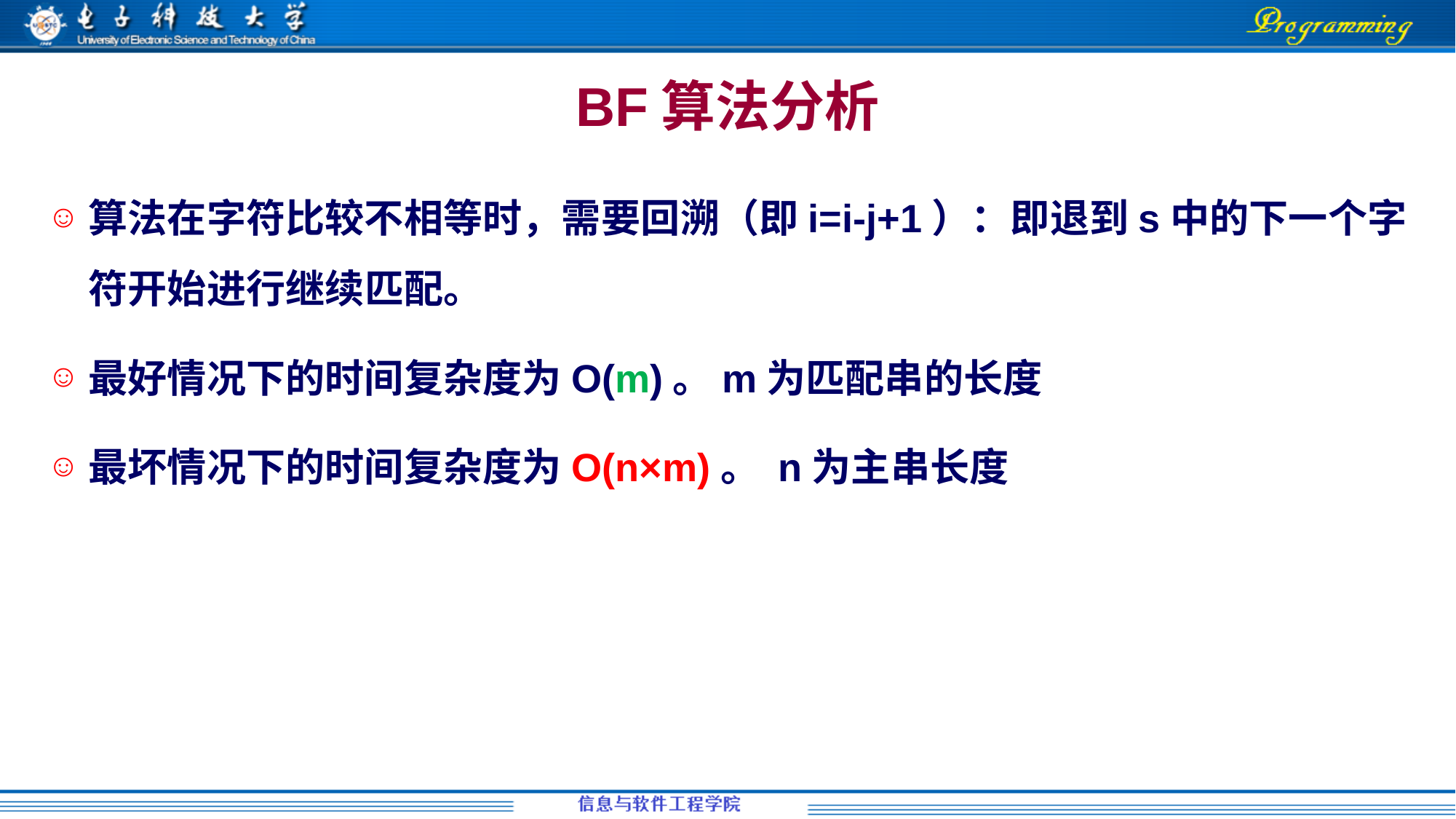

# BF算法分析
算法在字符比较不相等时，需要回溯（即i=i-j+1）：即退到s中的下一个字符开始进行继续匹配。
最好情况下的时间复杂度为O(m)。m为匹配串的长度
最坏情况下的时间复杂度为O(n×m)。 n为主串长度